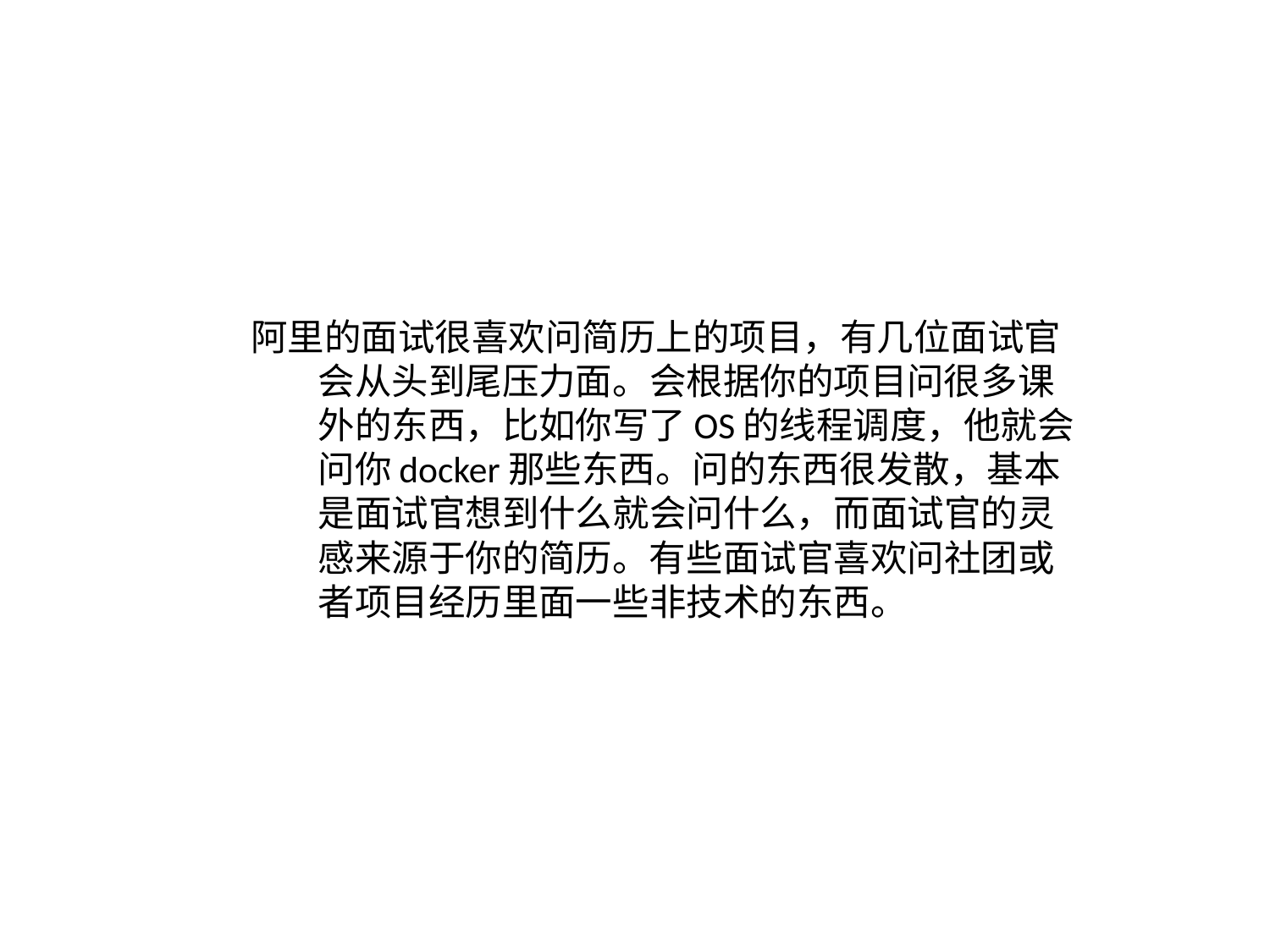

阿里的面试很喜欢问简历上的项目，有几位面试官会从头到尾压力面。会根据你的项目问很多课外的东西，比如你写了OS的线程调度，他就会问你docker那些东西。问的东西很发散，基本是面试官想到什么就会问什么，而面试官的灵感来源于你的简历。有些面试官喜欢问社团或者项目经历里面一些非技术的东西。